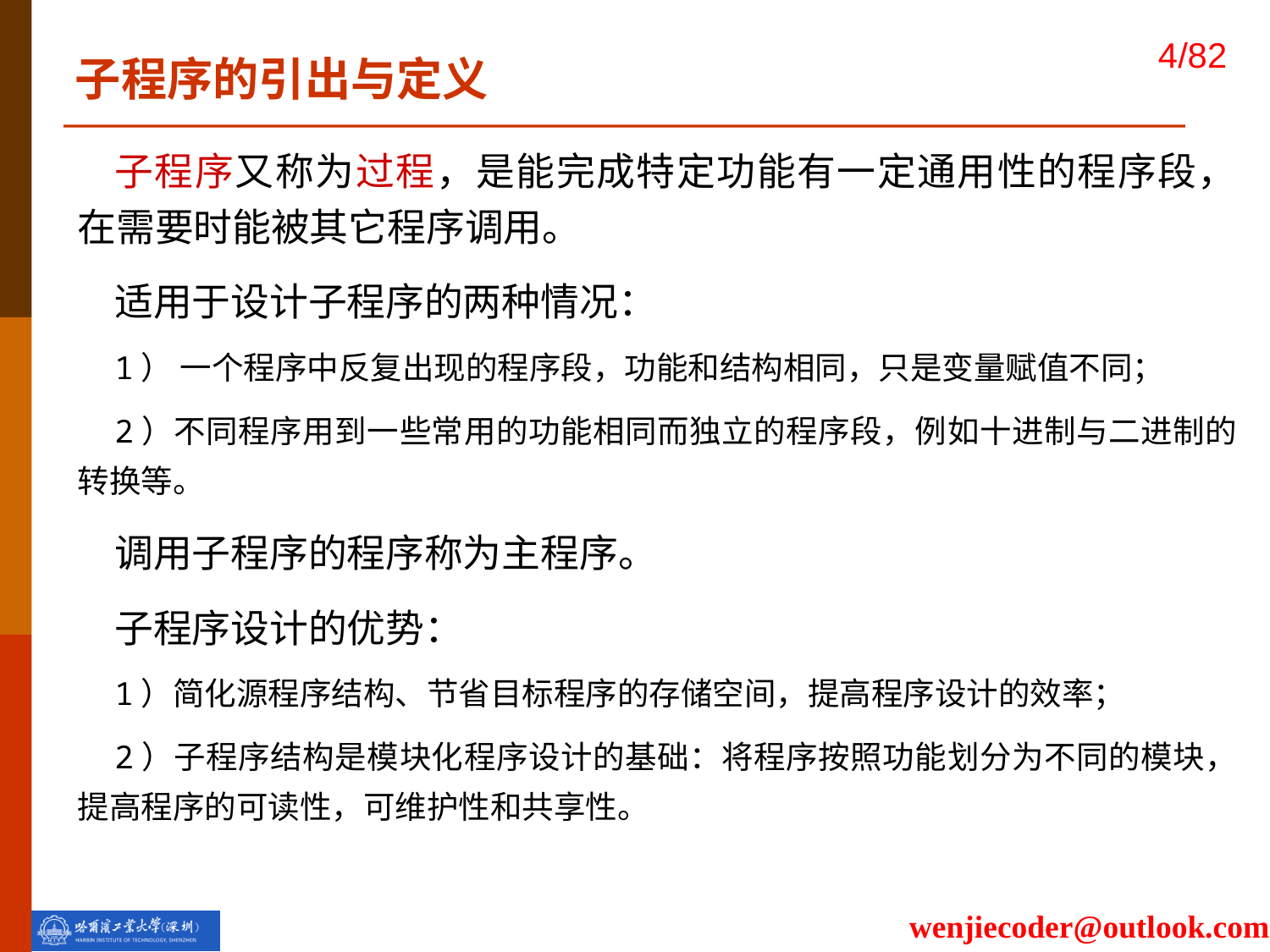

子程序的引出与定义
子程序又称为过程，是能完成特定功能有一定通用性的程序段，在需要时能被其它程序调用。
适用于设计子程序的两种情况：
1） 一个程序中反复出现的程序段，功能和结构相同，只是变量赋值不同；
2）不同程序用到一些常用的功能相同而独立的程序段，例如十进制与二进制的转换等。
调用子程序的程序称为主程序。
子程序设计的优势：
1）简化源程序结构、节省目标程序的存储空间，提高程序设计的效率；
2）子程序结构是模块化程序设计的基础：将程序按照功能划分为不同的模块，提高程序的可读性，可维护性和共享性。